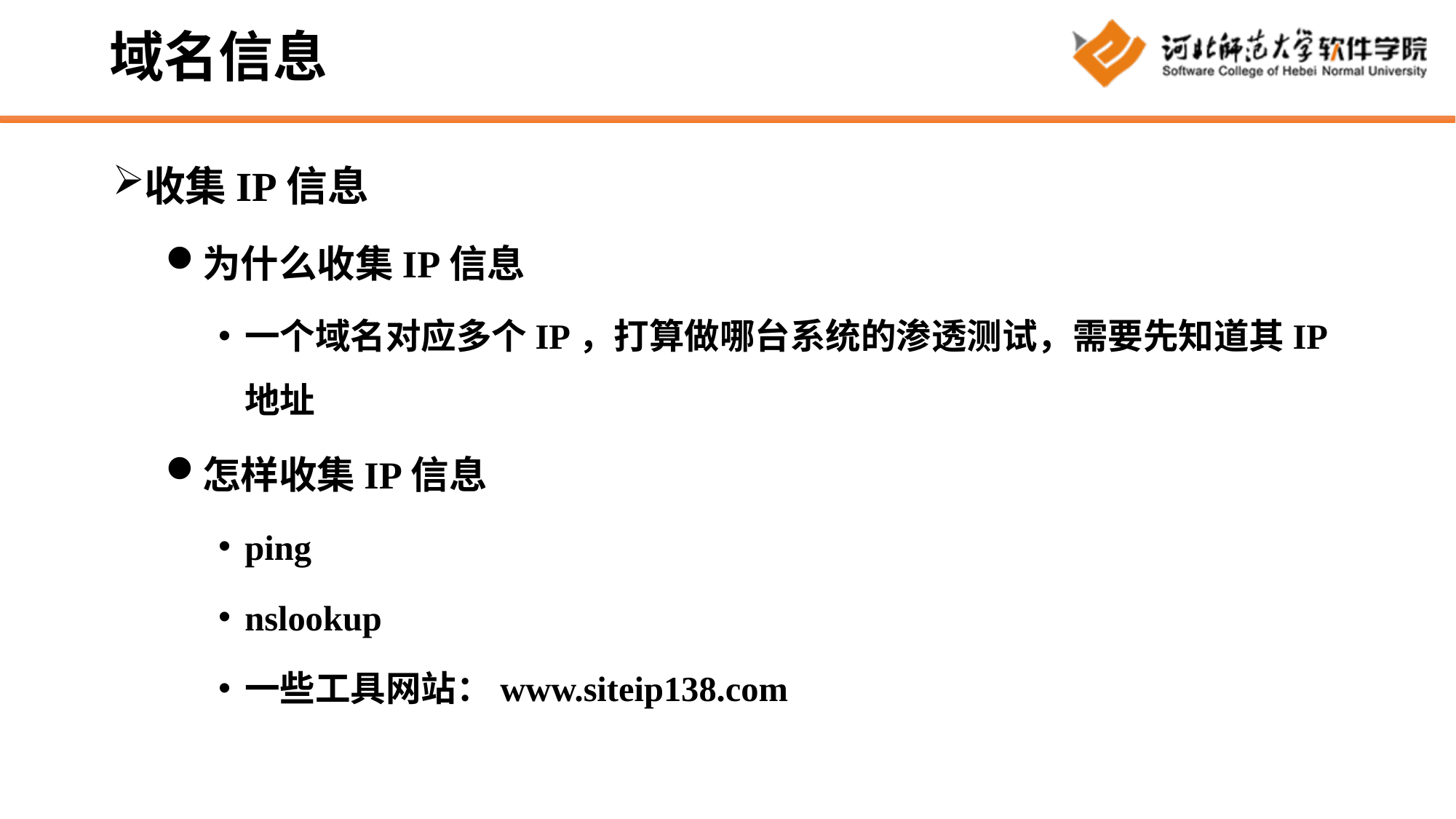

# 域名信息
收集IP信息
为什么收集IP信息
一个域名对应多个IP，打算做哪台系统的渗透测试，需要先知道其IP地址
怎样收集IP信息
ping
nslookup
一些工具网站：www.siteip138.com